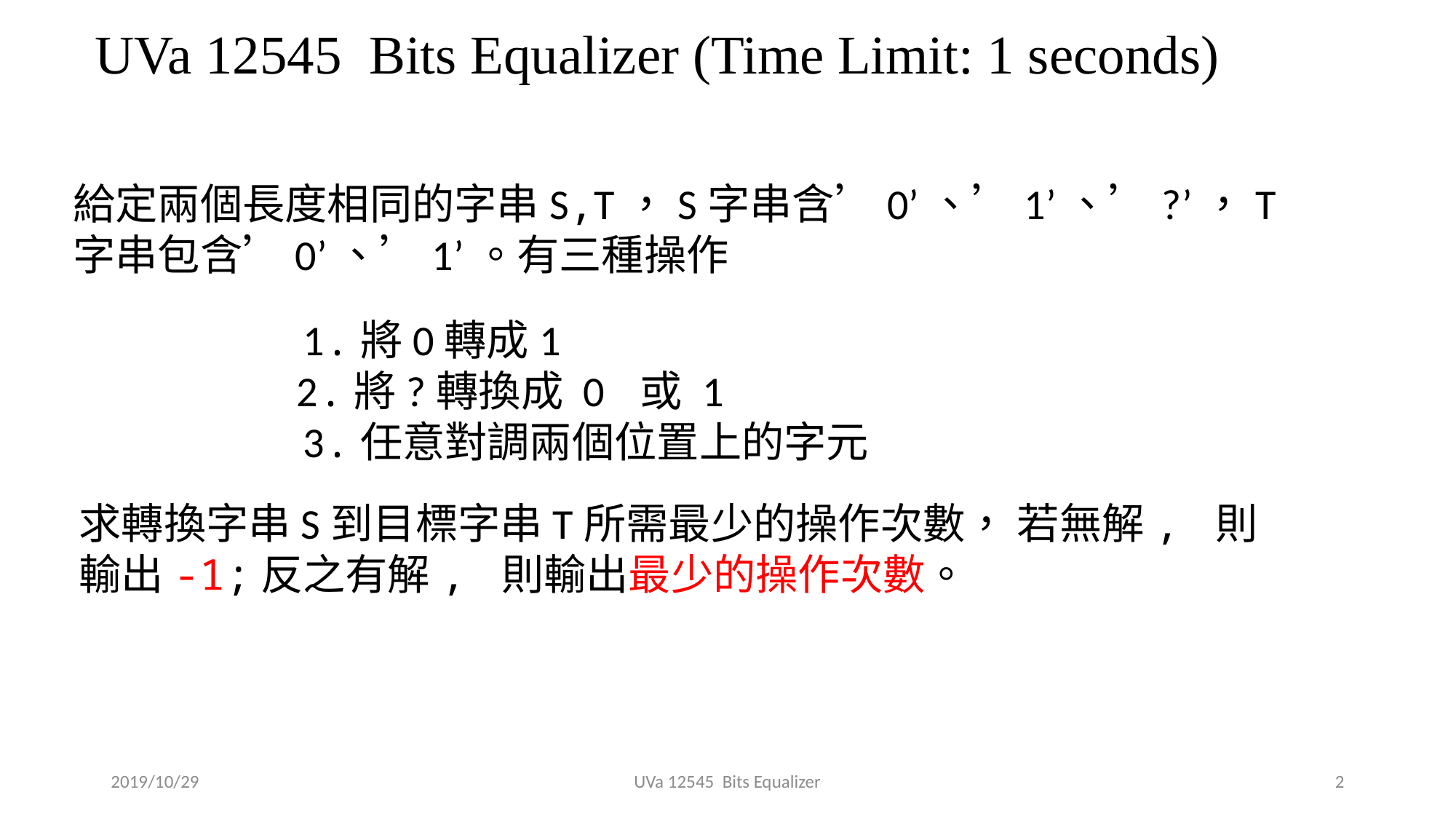

# UVa 12545  Bits Equalizer (Time Limit: 1 seconds)
給定兩個長度相同的字串S,T，S字串含’0’、’1’、’?’，T字串包含’0’、’1’。有三種操作
     1.將0轉成1
      2.將?轉換成 0 或 1
     3.任意對調兩個位置上的字元
求轉換字串S到目標字串T所需最少的操作次數， 若無解, 則輸出-1;反之有解, 則輸出最少的操作次數。
2019/10/29
UVa 12545  Bits Equalizer
2